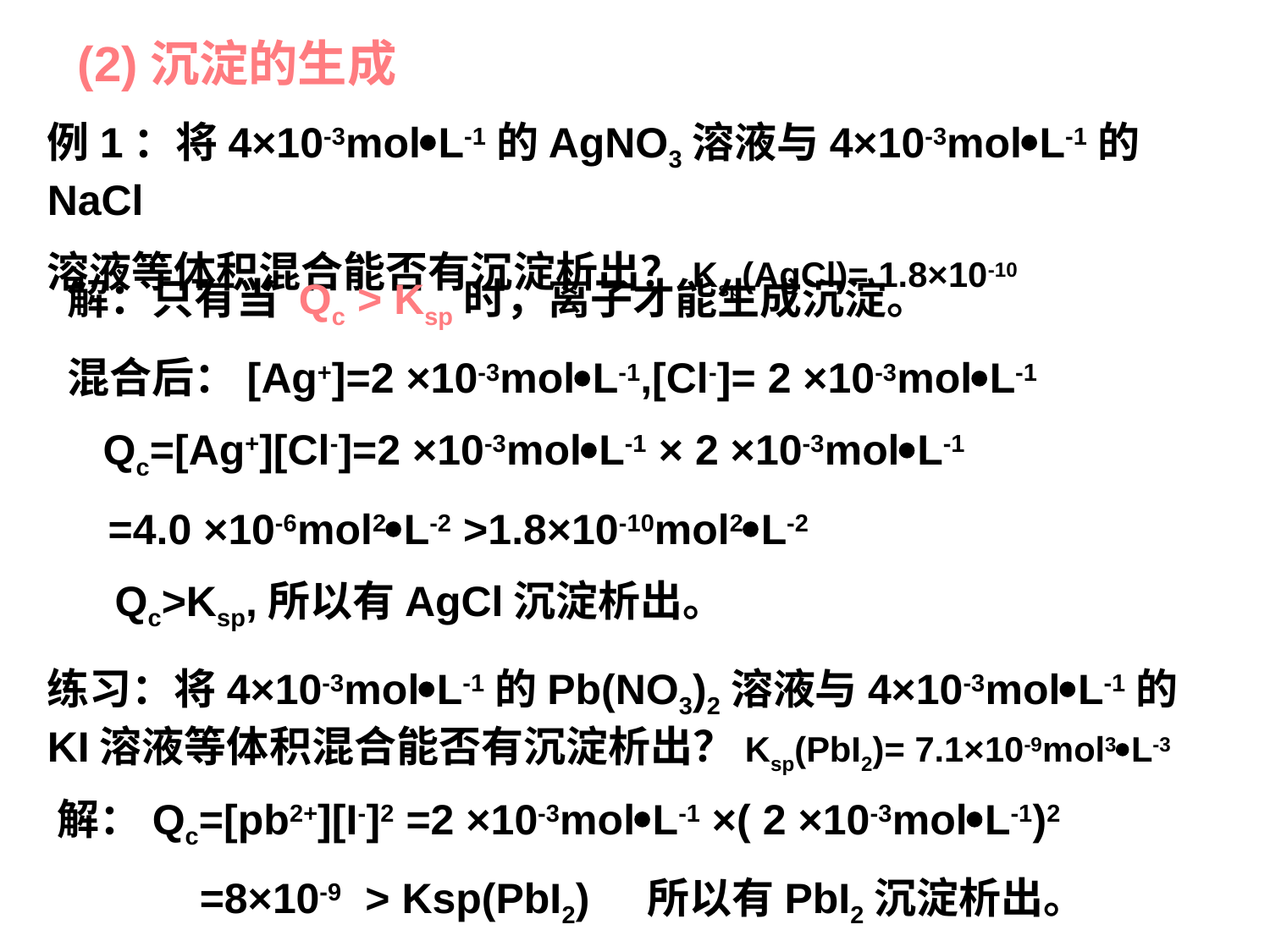

(2)沉淀的生成
例1：将4×10-3mol•L-1的AgNO3溶液与4×10-3mol•L-1的NaCl
溶液等体积混合能否有沉淀析出？Ksp(AgCl)= 1.8×10-10
解：只有当 Qc > Ksp时，离子才能生成沉淀。
混合后：[Ag+]=2 ×10-3mol•L-1,[Cl-]= 2 ×10-3mol•L-1
   Qc=[Ag+][Cl-]=2 ×10-3mol•L-1 × 2 ×10-3mol•L-1
      =4.0 ×10-6mol2•L-2 >1.8×10-10mol2•L-2
    Qc>Ksp,所以有AgCl沉淀析出。
练习：将4×10-3mol•L-1的Pb(NO3)2溶液与4×10-3mol•L-1的KI溶液等体积混合能否有沉淀析出？Ksp(PbI2)= 7.1×10-9mol3•L-3
解：Qc=[pb2+][I-]2 =2 ×10-3mol•L-1 ×( 2 ×10-3mol•L-1)2
            =8×10-9  > Ksp(PbI2)    所以有PbI2沉淀析出。